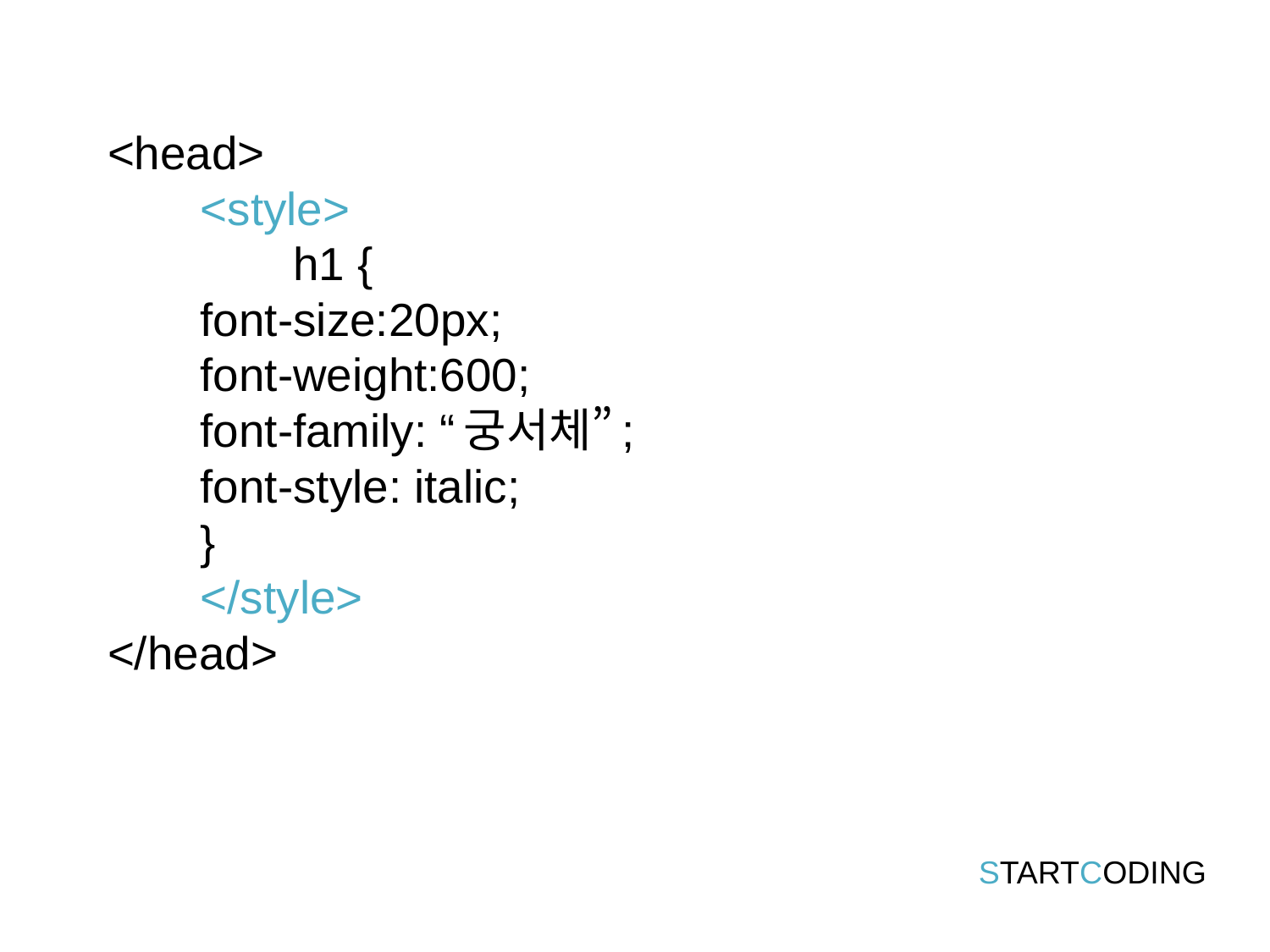

<head>
	<style>
	 	h1 {
			font-size:20px;
			font-weight:600;
			font-family: “궁서체”;
			font-style: italic;
		}
	</style>
</head>
STARTCODING